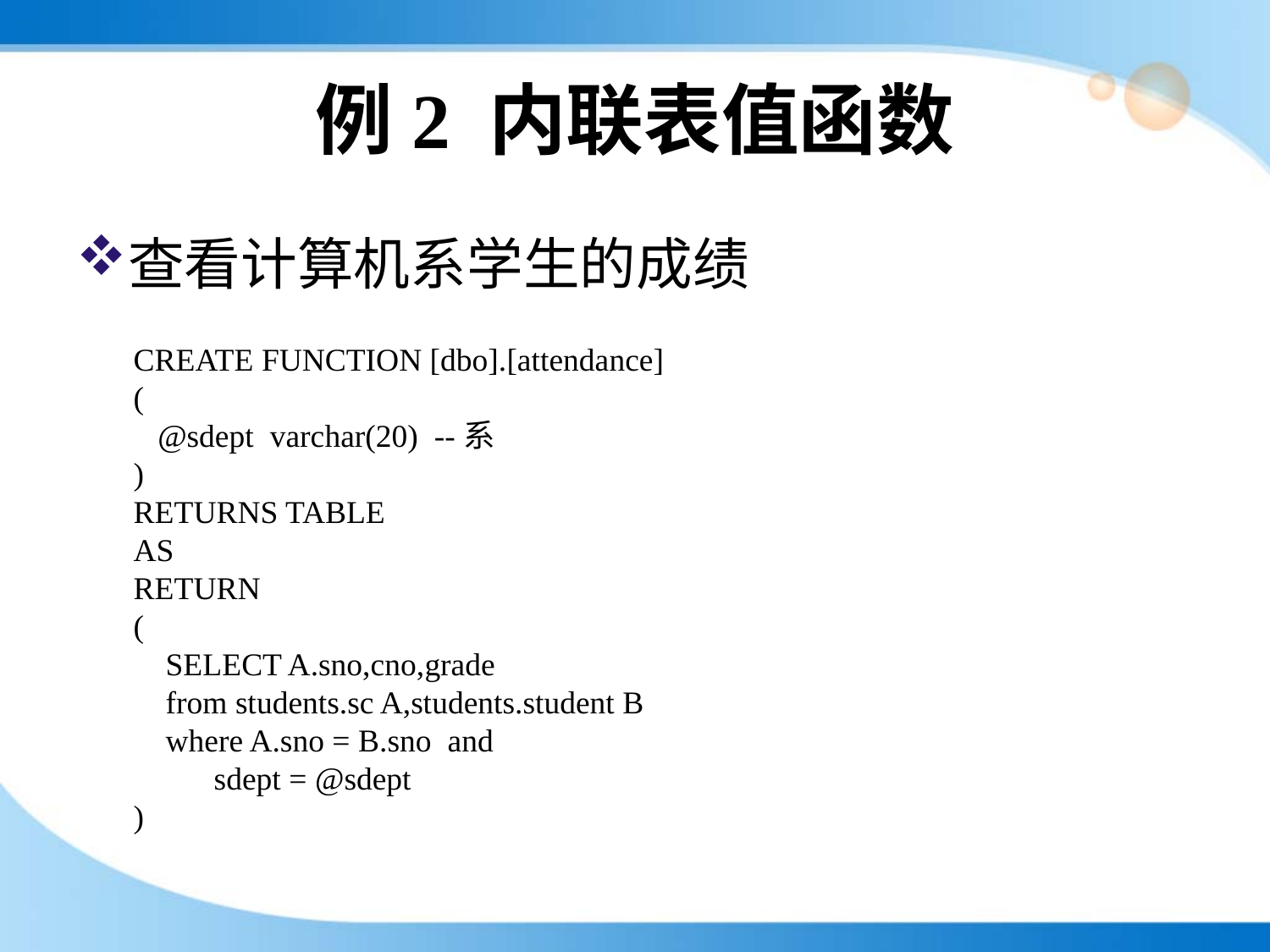

# 例2 内联表值函数
查看计算机系学生的成绩
CREATE FUNCTION [dbo].[attendance]
(
   @sdept  varchar(20)  --系
)
RETURNS TABLE
AS
RETURN
(
    SELECT A.sno,cno,grade
    from students.sc A,students.student B
    where A.sno = B.sno  and
          sdept = @sdept
)